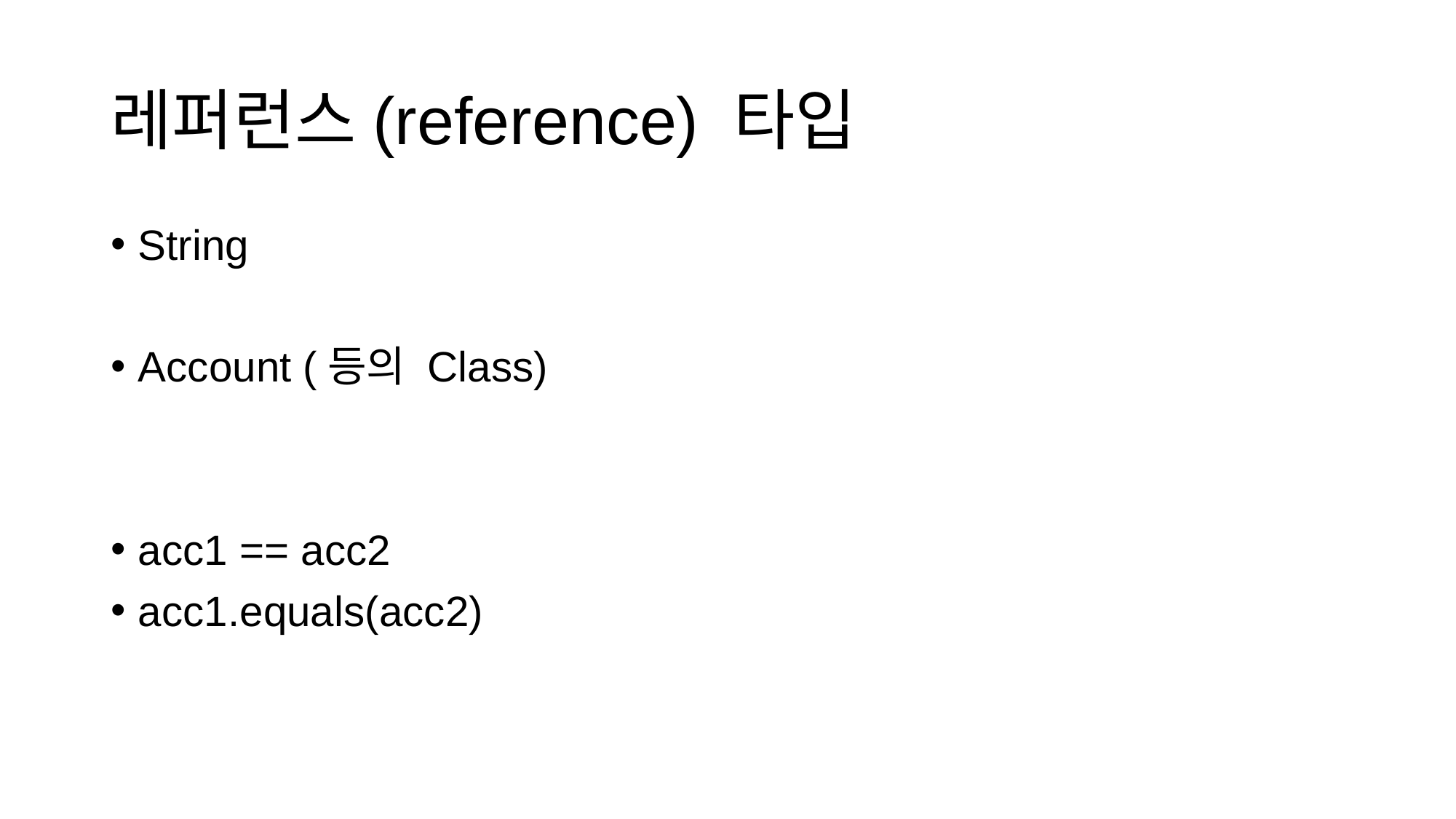

# 레퍼런스(reference) 타입
String

Account (등의 Class)

acc1 == acc2
acc1.equals(acc2)